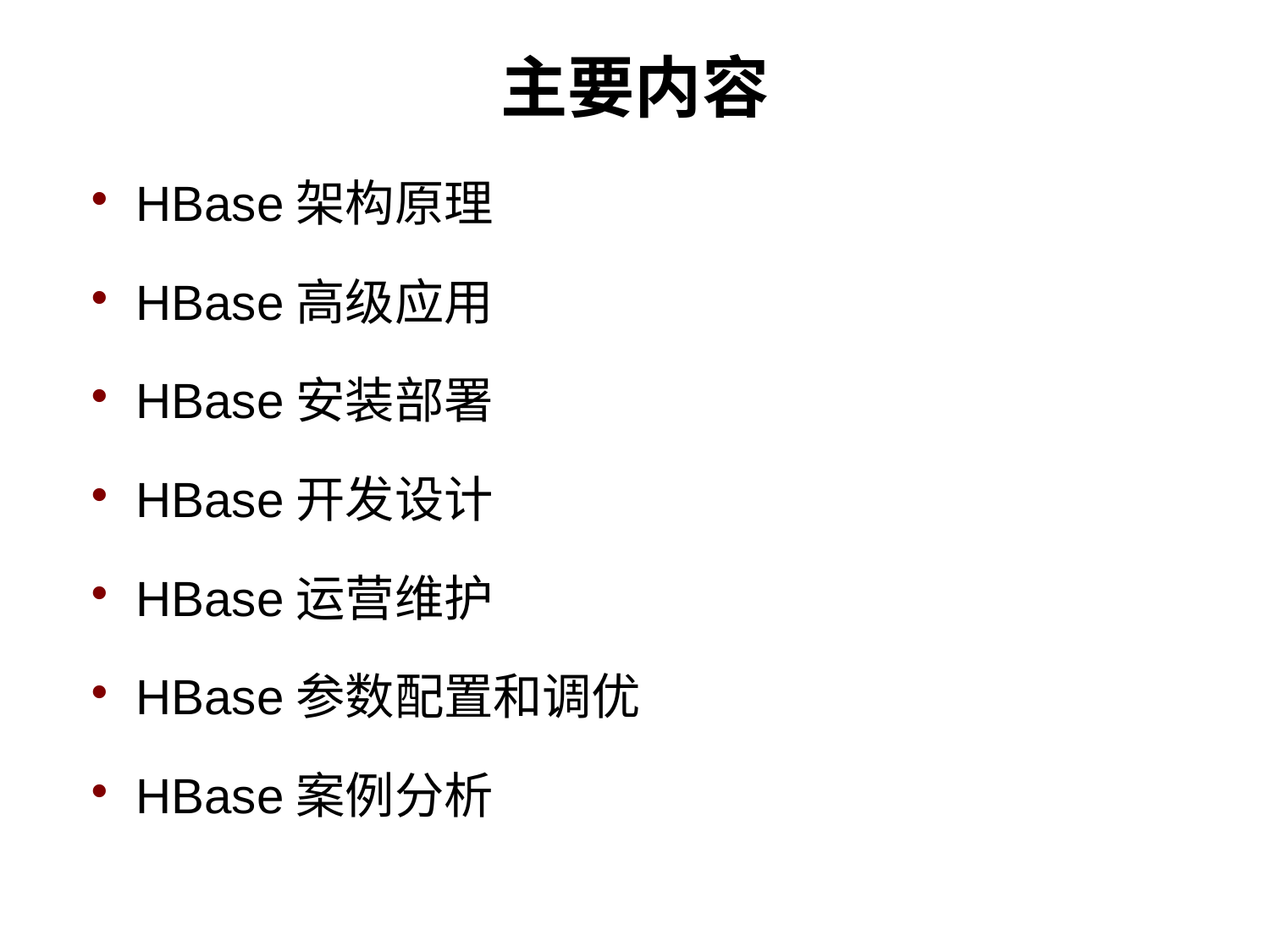

主要内容
HBase架构原理
HBase高级应用
HBase安装部署
HBase开发设计
HBase运营维护
HBase参数配置和调优
HBase案例分析